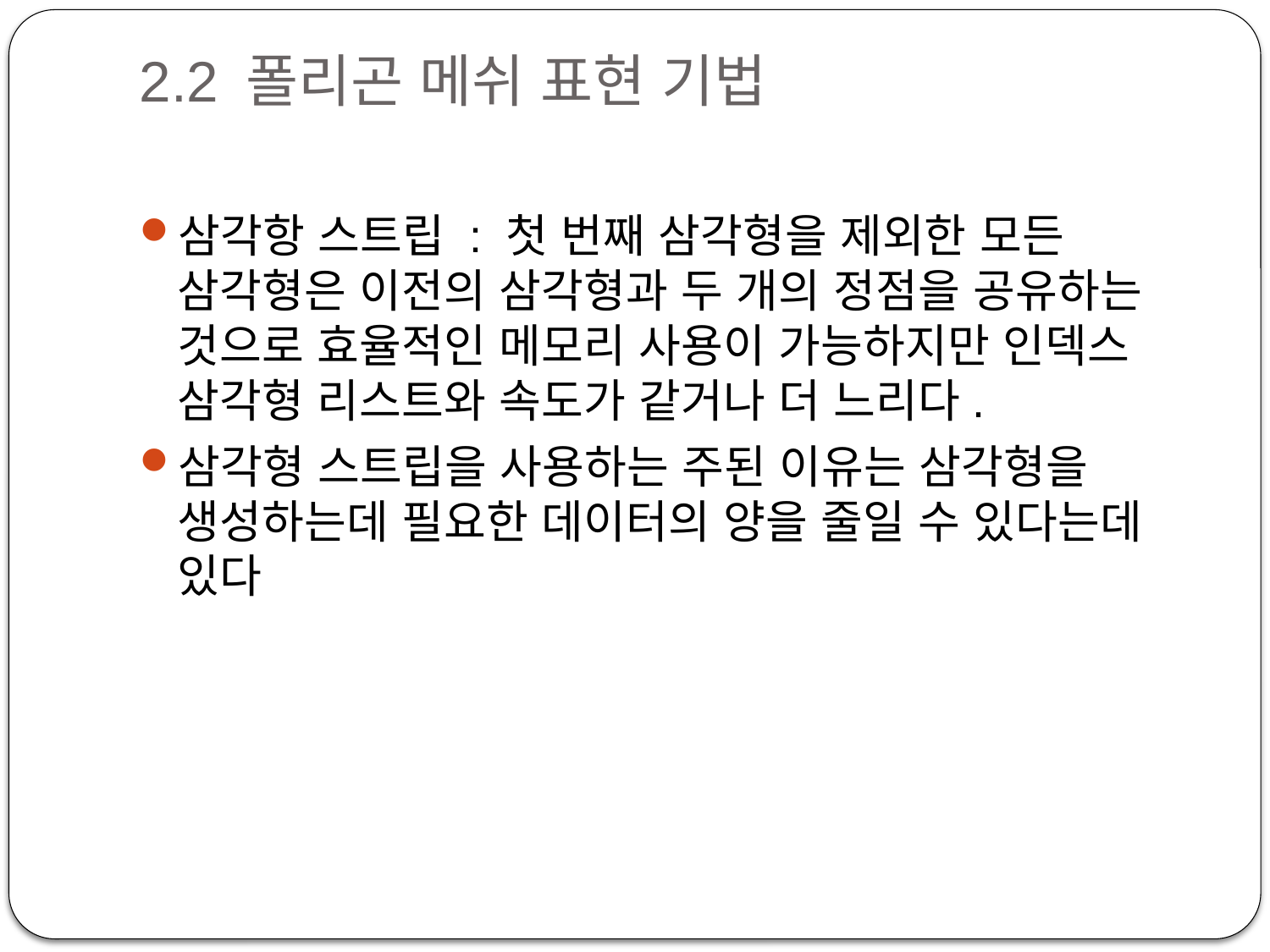

# 2.2 폴리곤 메쉬 표현 기법
삼각항 스트립 : 첫 번째 삼각형을 제외한 모든 삼각형은 이전의 삼각형과 두 개의 정점을 공유하는 것으로 효율적인 메모리 사용이 가능하지만 인덱스 삼각형 리스트와 속도가 같거나 더 느리다.
삼각형 스트립을 사용하는 주된 이유는 삼각형을 생성하는데 필요한 데이터의 양을 줄일 수 있다는데 있다